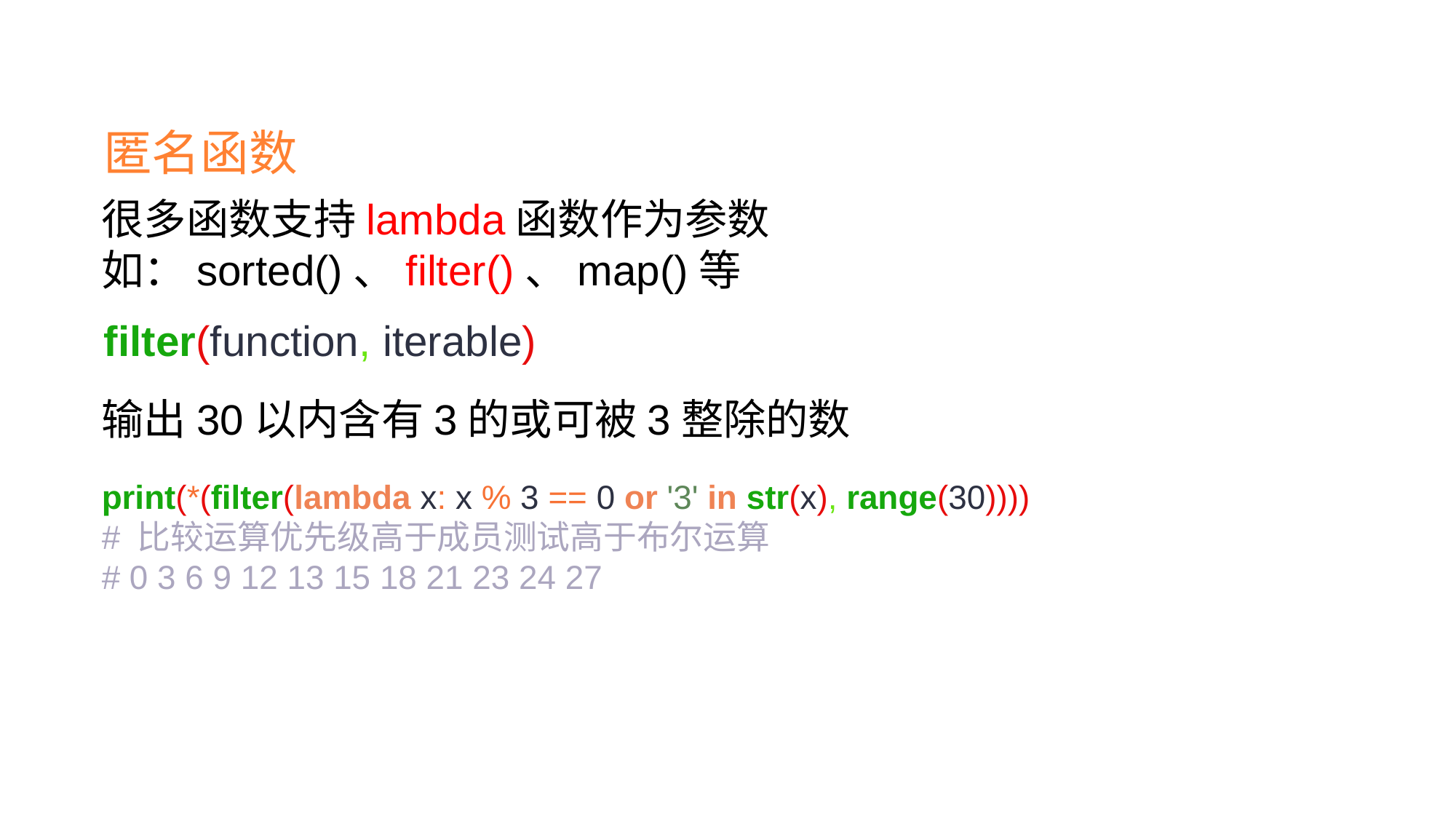

匿名函数
很多函数支持lambda函数作为参数
如：sorted()、filter()、map()等
filter(function, iterable)
输出30以内含有3的或可被3整除的数
print(*(filter(lambda x: x % 3 == 0 or '3' in str(x), range(30))))
# 比较运算优先级高于成员测试高于布尔运算
# 0 3 6 9 12 13 15 18 21 23 24 27